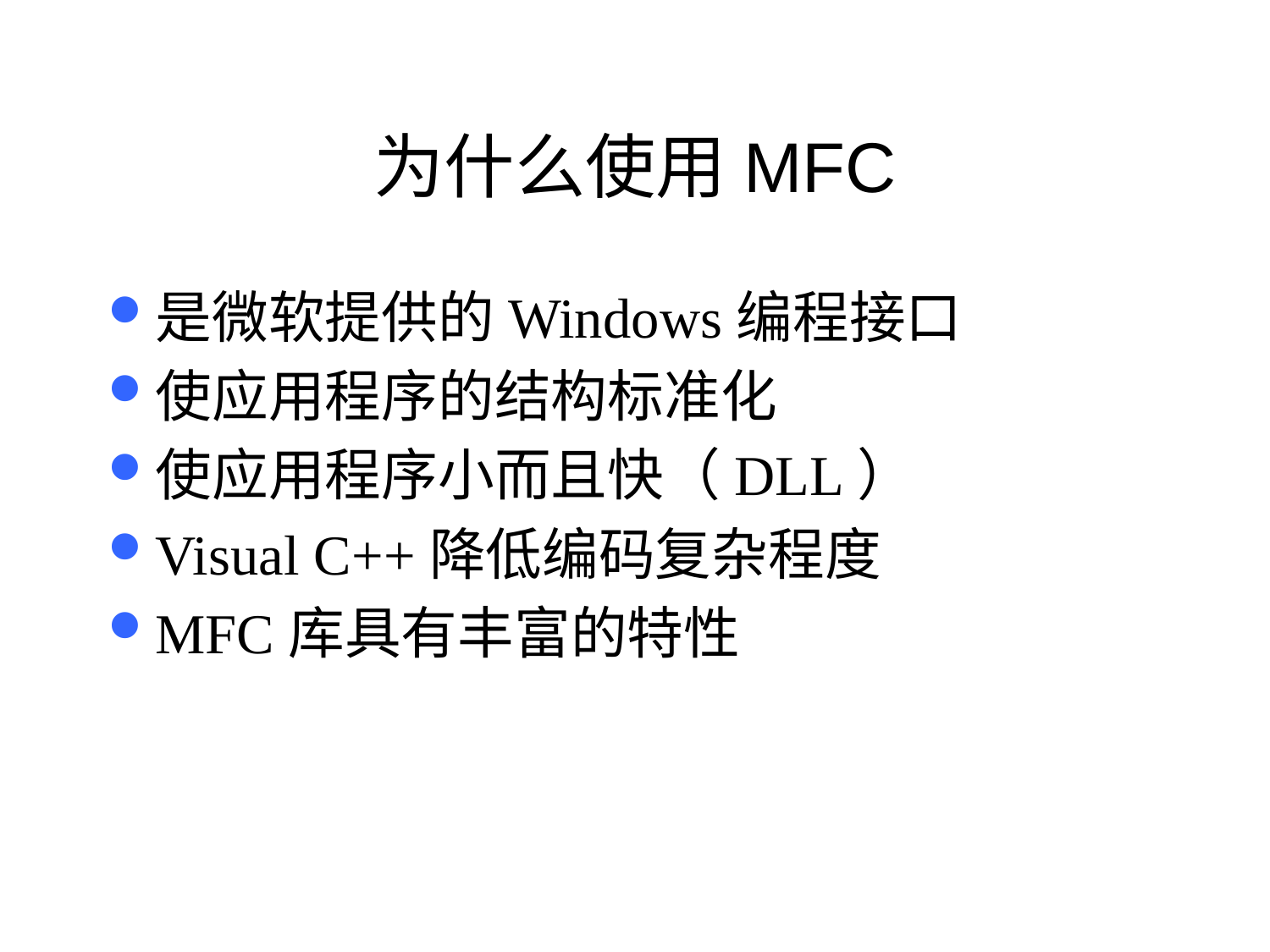

# 为什么使用MFC
是微软提供的Windows编程接口
使应用程序的结构标准化
使应用程序小而且快（DLL）
Visual C++降低编码复杂程度
MFC库具有丰富的特性
19